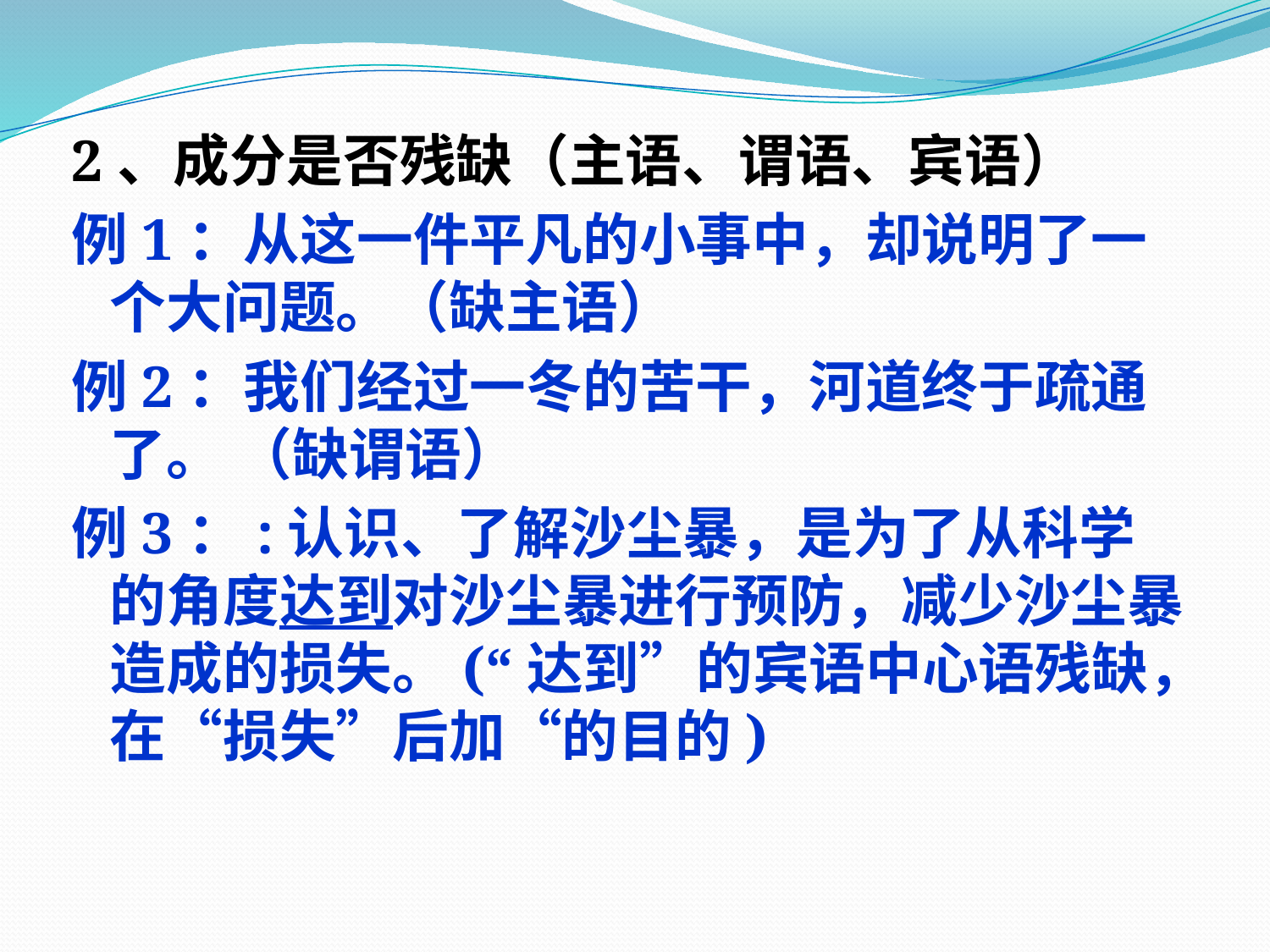

2、成分是否残缺（主语、谓语、宾语）
例1：从这一件平凡的小事中，却说明了一个大问题。（缺主语）
例2：我们经过一冬的苦干，河道终于疏通了。 （缺谓语）
例3：:认识、了解沙尘暴，是为了从科学的角度达到对沙尘暴进行预防，减少沙尘暴造成的损失。(“达到”的宾语中心语残缺，在“损失”后加“的目的)